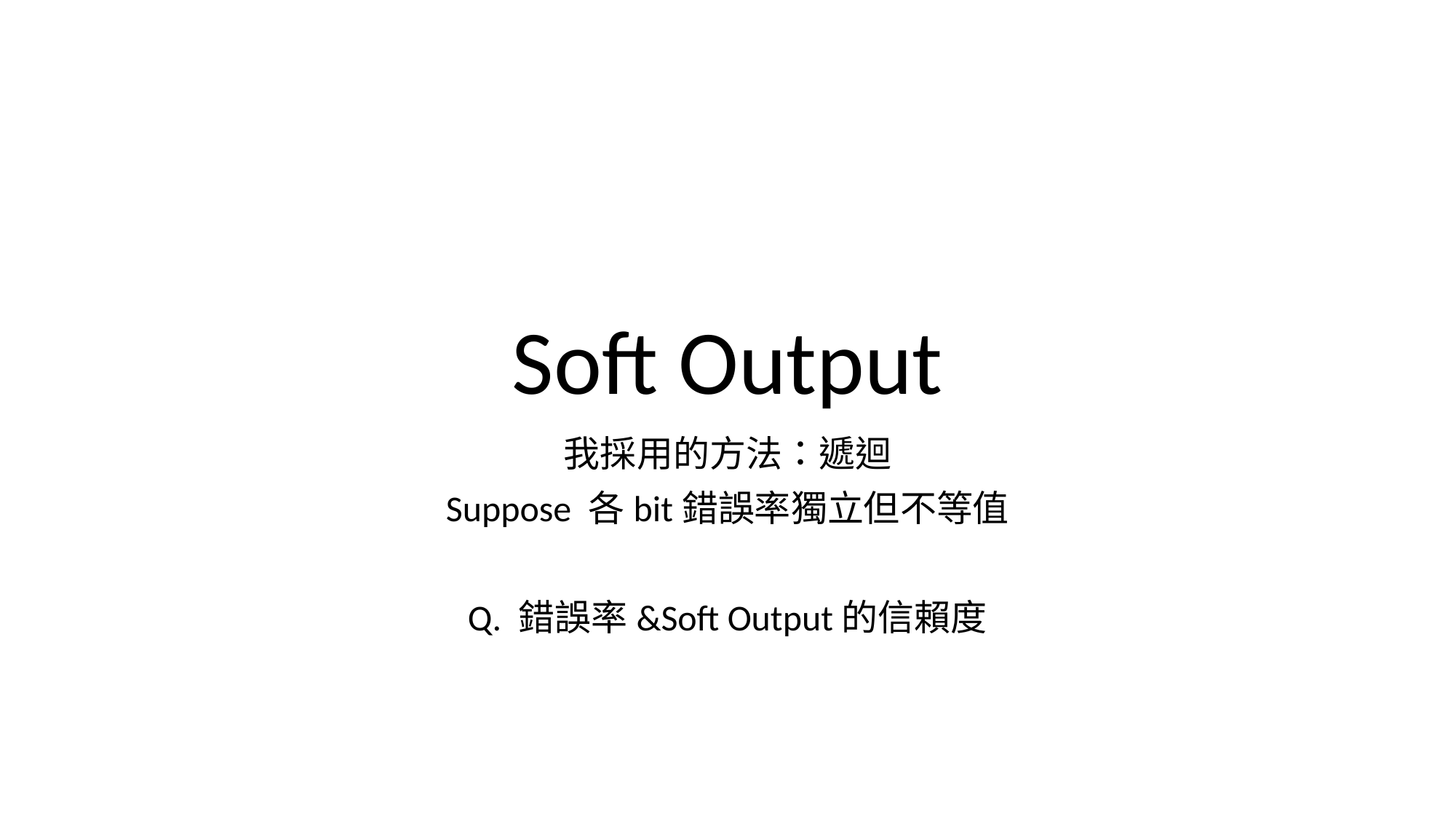

# Soft Output
我採用的方法：遞迴
Suppose 各bit錯誤率獨立但不等值

Q. 錯誤率&Soft Output的信賴度